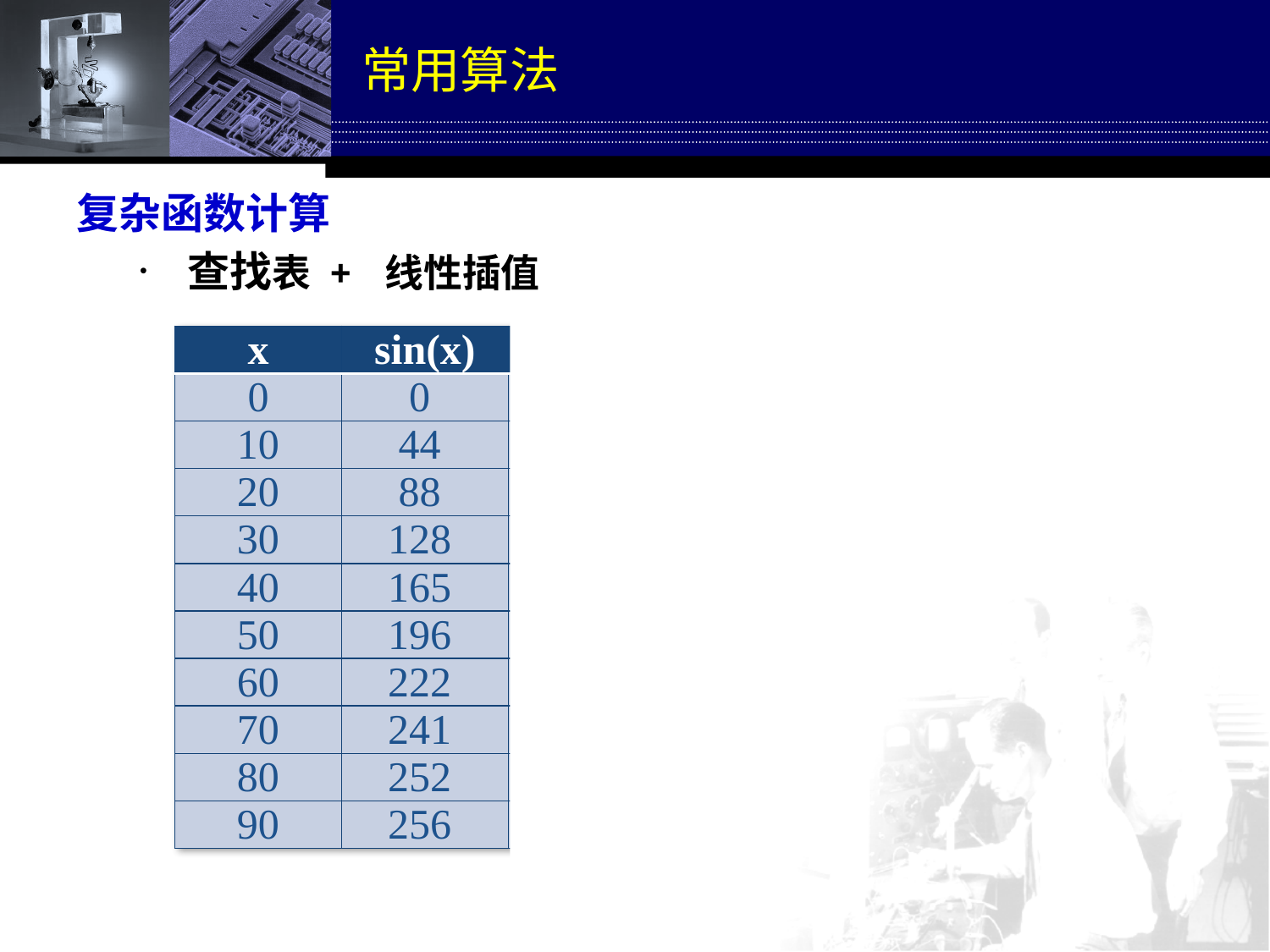

# 常用算法
复杂函数计算
查找表 + 线性插值

| x | sin(x) | inc |
| --- | --- | --- |
| 0 | 0 | 44 |
| 10 | 44 | 43 |
| 20 | 88 | 40 |
| 30 | 128 | 37 |
| 40 | 165 | 32 |
| 50 | 196 | 26 |
| 60 | 222 | 19 |
| 70 | 241 | 12 |
| 80 | 252 | 4 |
| 90 | 256 | 0 |